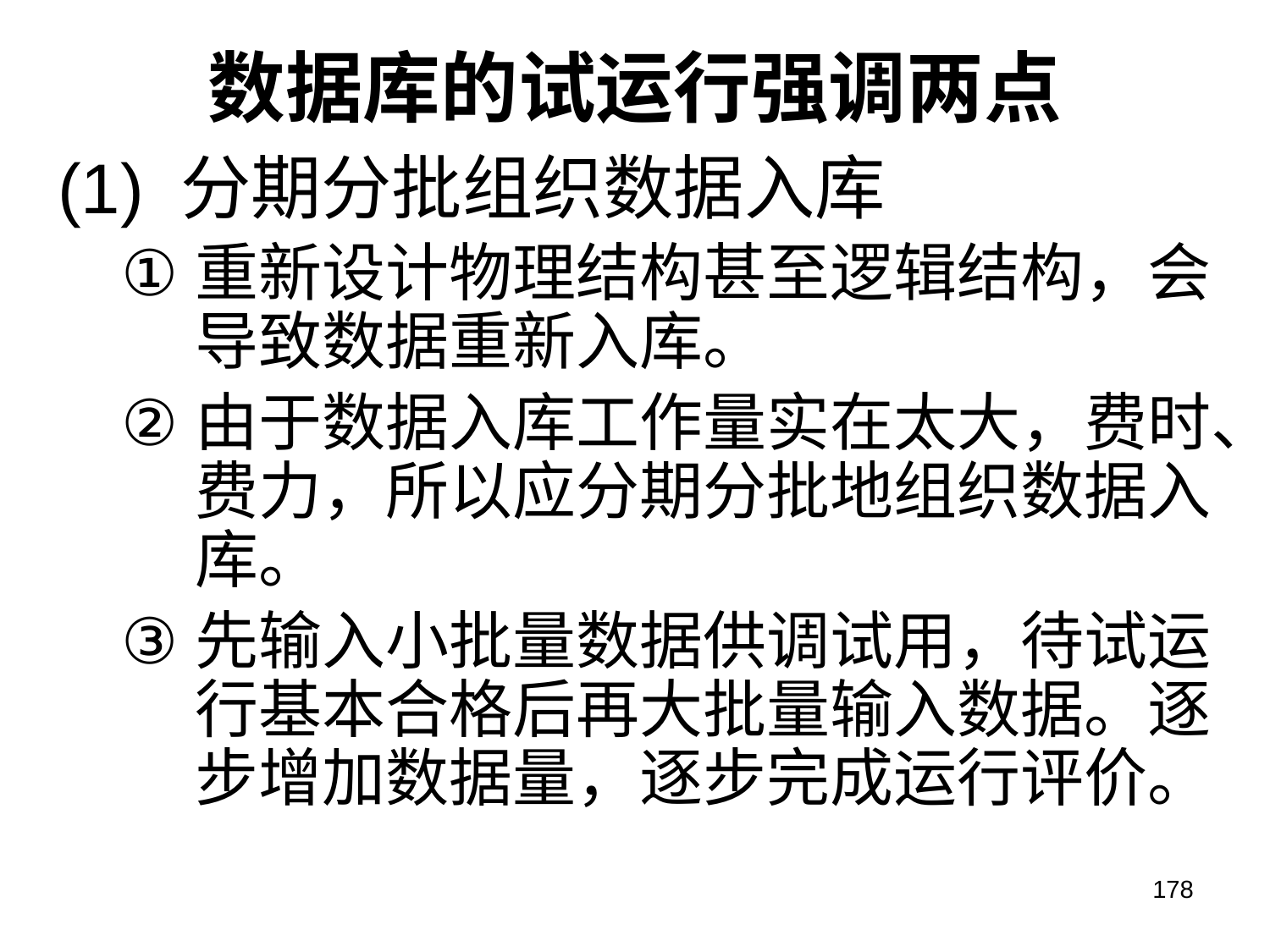

# 数据库的试运行强调两点
(1) 分期分批组织数据入库
重新设计物理结构甚至逻辑结构，会导致数据重新入库。
由于数据入库工作量实在太大，费时、费力，所以应分期分批地组织数据入库。
先输入小批量数据供调试用，待试运行基本合格后再大批量输入数据。逐步增加数据量，逐步完成运行评价。

178